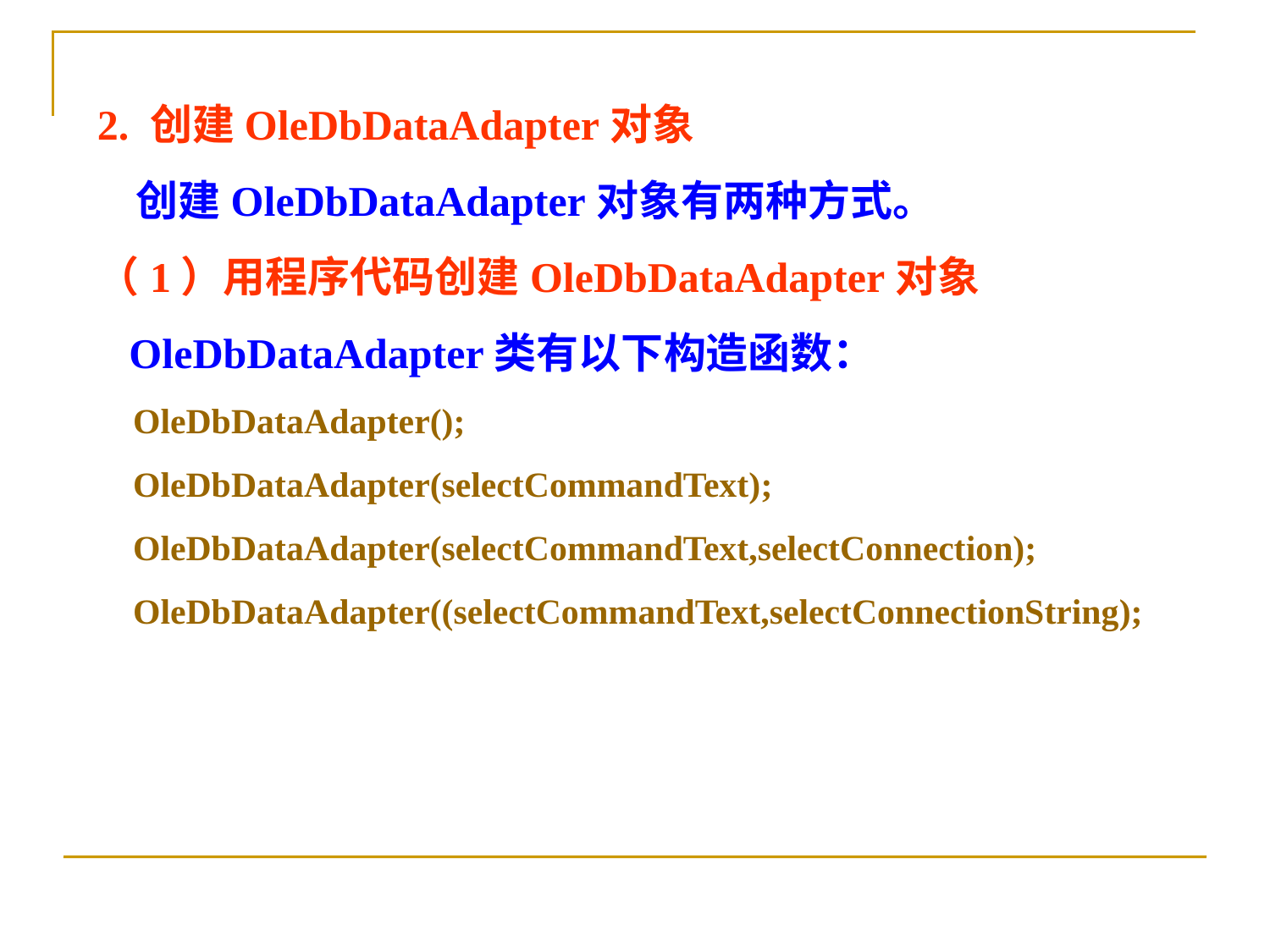

2. 创建OleDbDataAdapter对象
   创建OleDbDataAdapter对象有两种方式。
（1）用程序代码创建OleDbDataAdapter对象
   OleDbDataAdapter类有以下构造函数：
    OleDbDataAdapter();
    OleDbDataAdapter(selectCommandText);
    OleDbDataAdapter(selectCommandText,selectConnection);
    OleDbDataAdapter((selectCommandText,selectConnectionString);